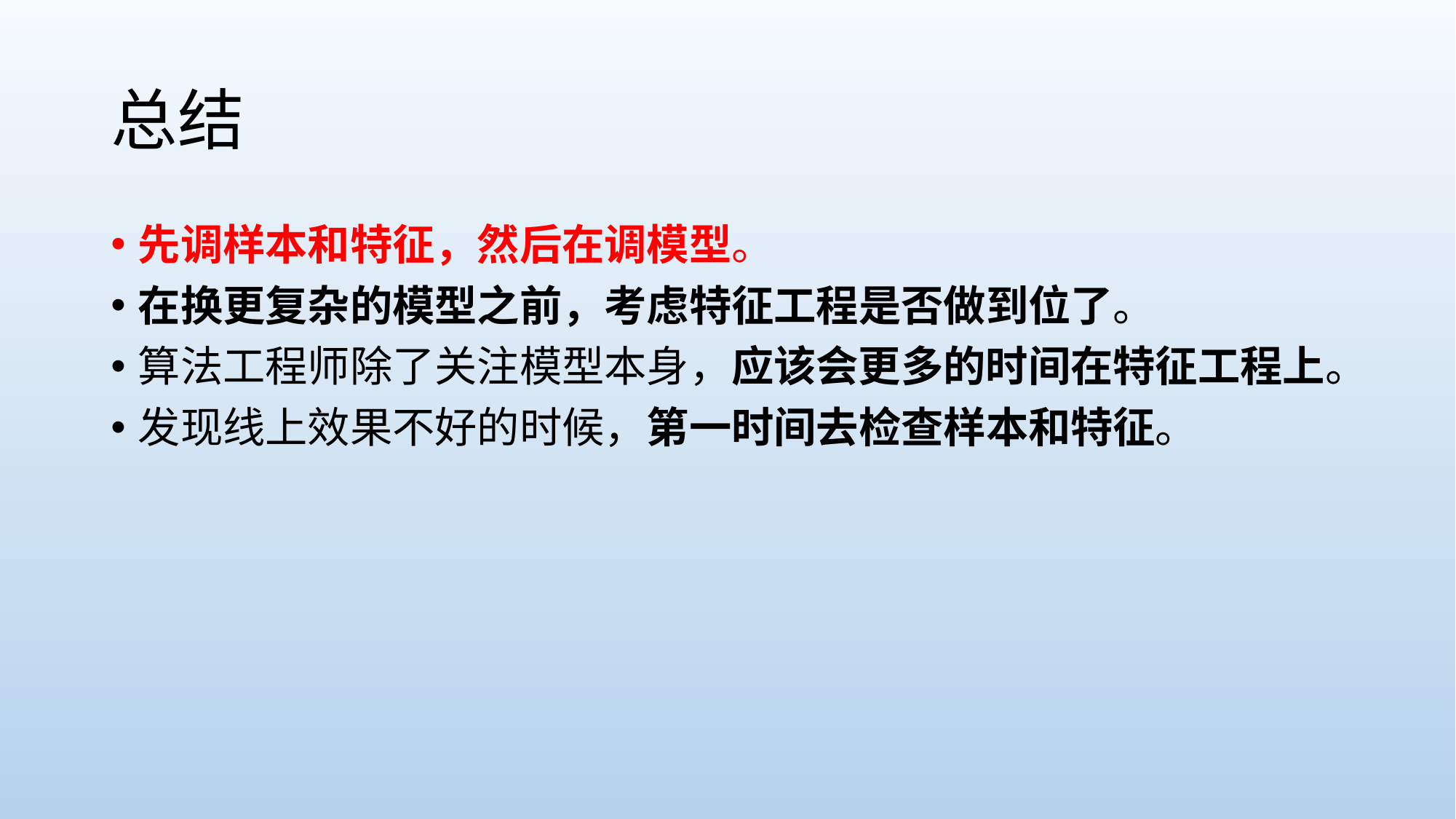

# 总结
先调样本和特征，然后在调模型。
在换更复杂的模型之前，考虑特征工程是否做到位了。
算法工程师除了关注模型本身，应该会更多的时间在特征工程上。
发现线上效果不好的时候，第一时间去检查样本和特征。